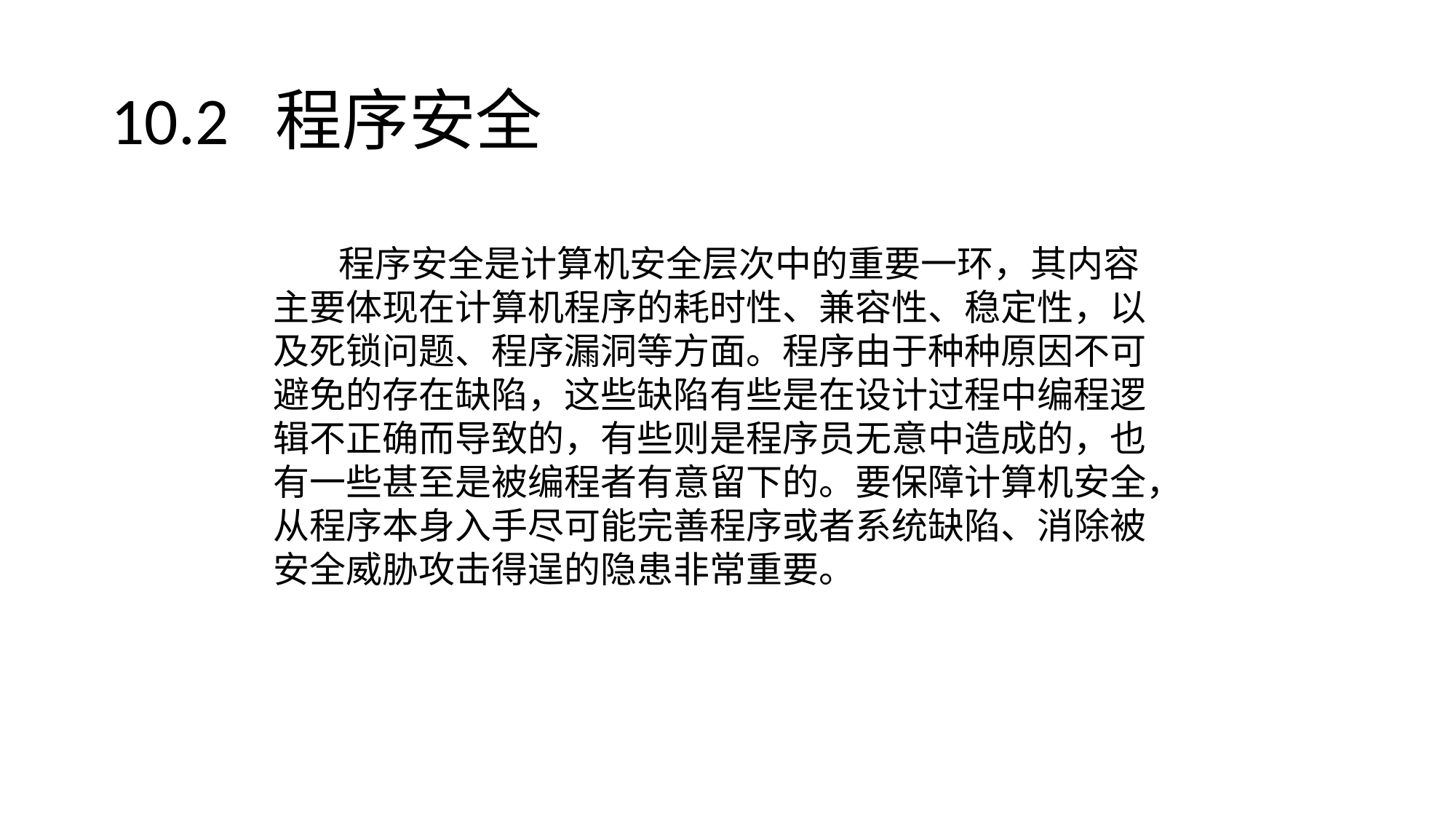

10.2  程序安全
       程序安全是计算机安全层次中的重要一环，其内容主要体现在计算机程序的耗时性、兼容性、稳定性，以及死锁问题、程序漏洞等方面。程序由于种种原因不可避免的存在缺陷，这些缺陷有些是在设计过程中编程逻辑不正确而导致的，有些则是程序员无意中造成的，也有一些甚至是被编程者有意留下的。要保障计算机安全，从程序本身入手尽可能完善程序或者系统缺陷、消除被安全威胁攻击得逞的隐患非常重要。
1